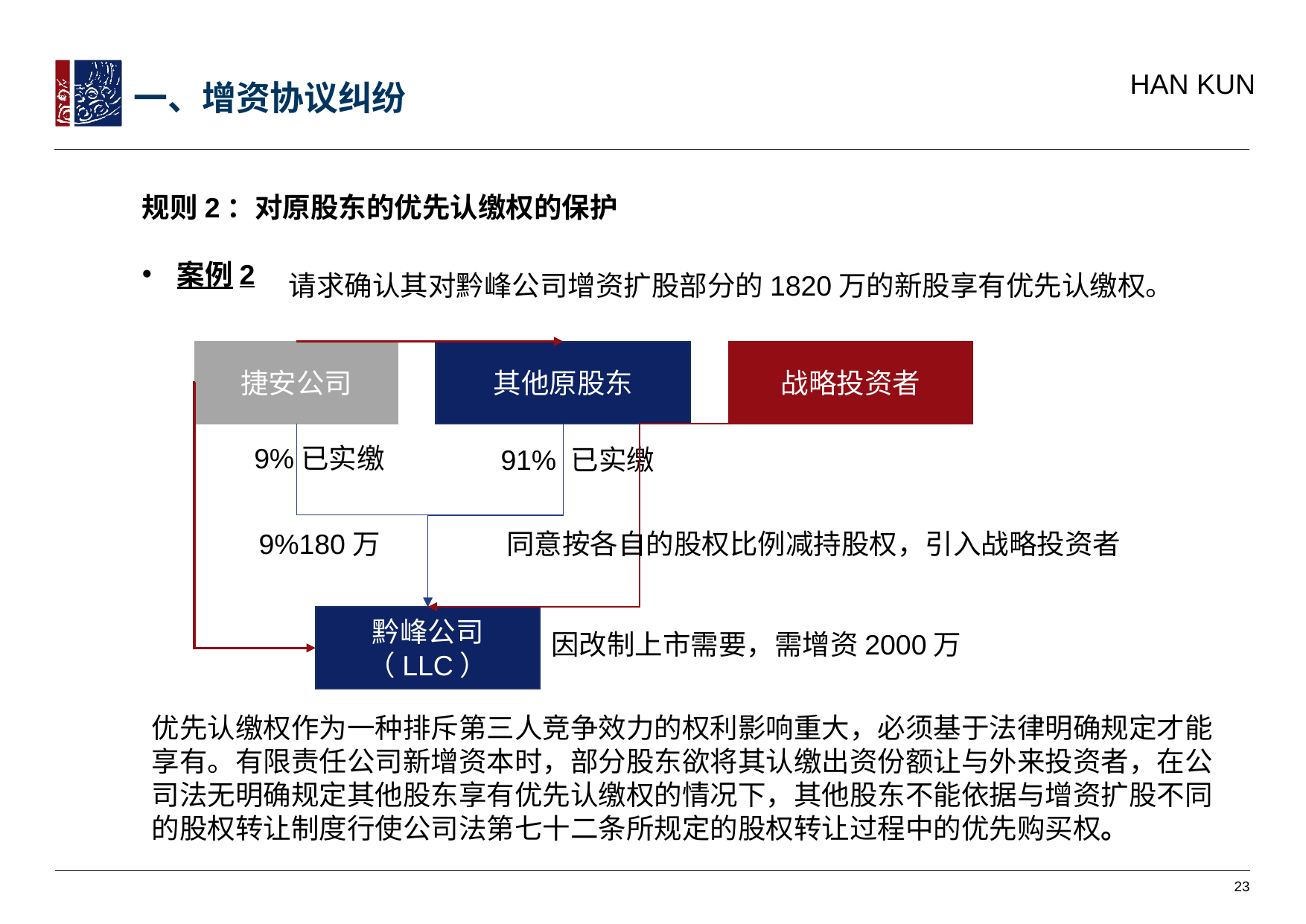

一、增资协议纠纷
规则2：对原股东的优先认缴权的保护

案例2

请求确认其对黔峰公司增资扩股部分的1820万的新股享有优先认缴权。
战略投资者
9%180万
同意按各自的股权比例减持股权，引入战略投资者
捷安公司
其他原股东
9%已实缴
91% 已实缴
黔峰公司
（LLC）
因改制上市需要，需增资2000万
优先认缴权作为一种排斥第三人竞争效力的权利影响重大，必须基于法律明确规定才能享有。有限责任公司新增资本时，部分股东欲将其认缴出资份额让与外来投资者，在公司法无明确规定其他股东享有优先认缴权的情况下，其他股东不能依据与增资扩股不同的股权转让制度行使公司法第七十二条所规定的股权转让过程中的优先购买权。